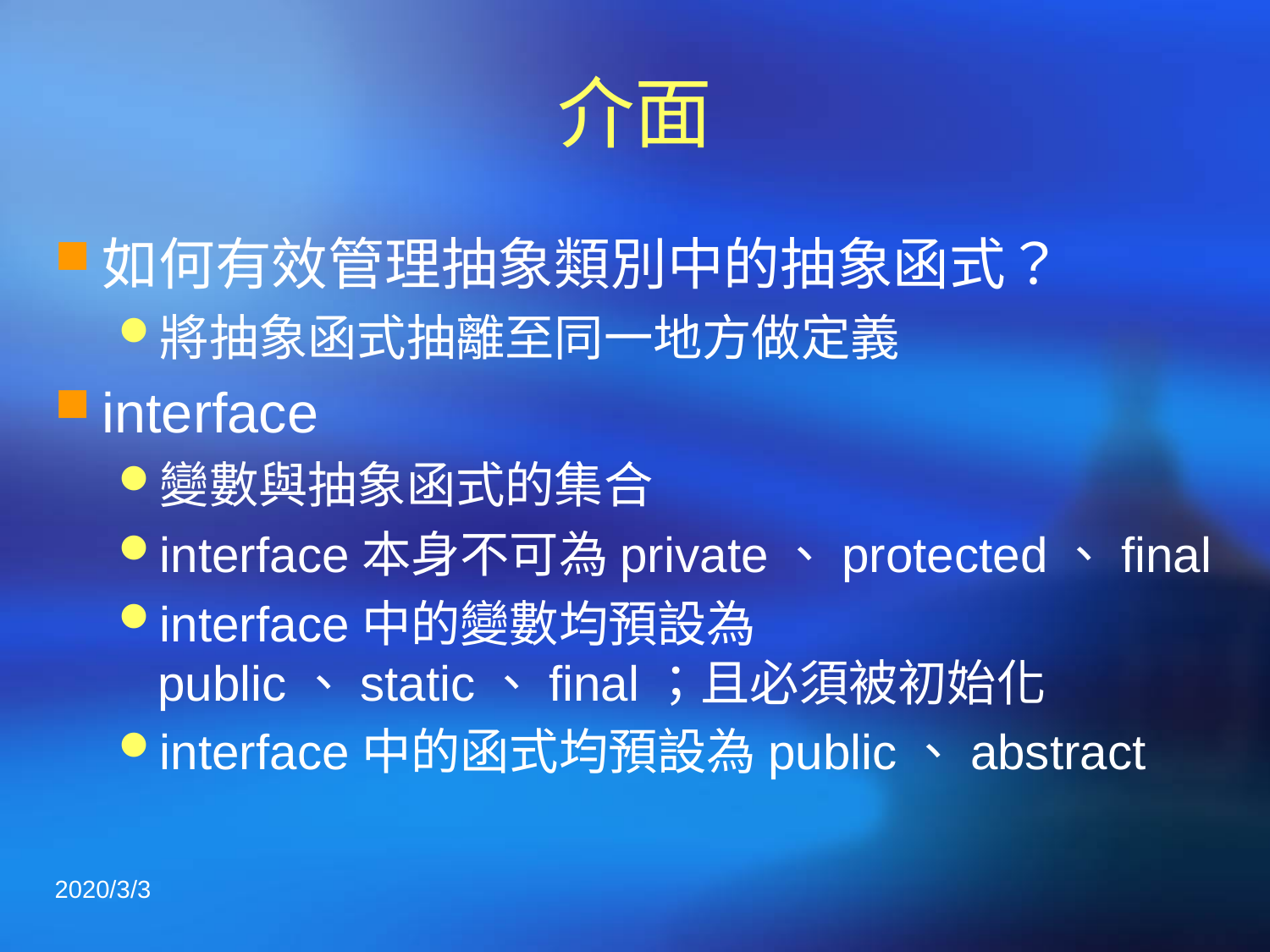

# 介面
如何有效管理抽象類別中的抽象函式？
將抽象函式抽離至同一地方做定義
interface
變數與抽象函式的集合
interface本身不可為private、protected、final
interface中的變數均預設為public、static、final；且必須被初始化
interface中的函式均預設為public、abstract
2020/3/3